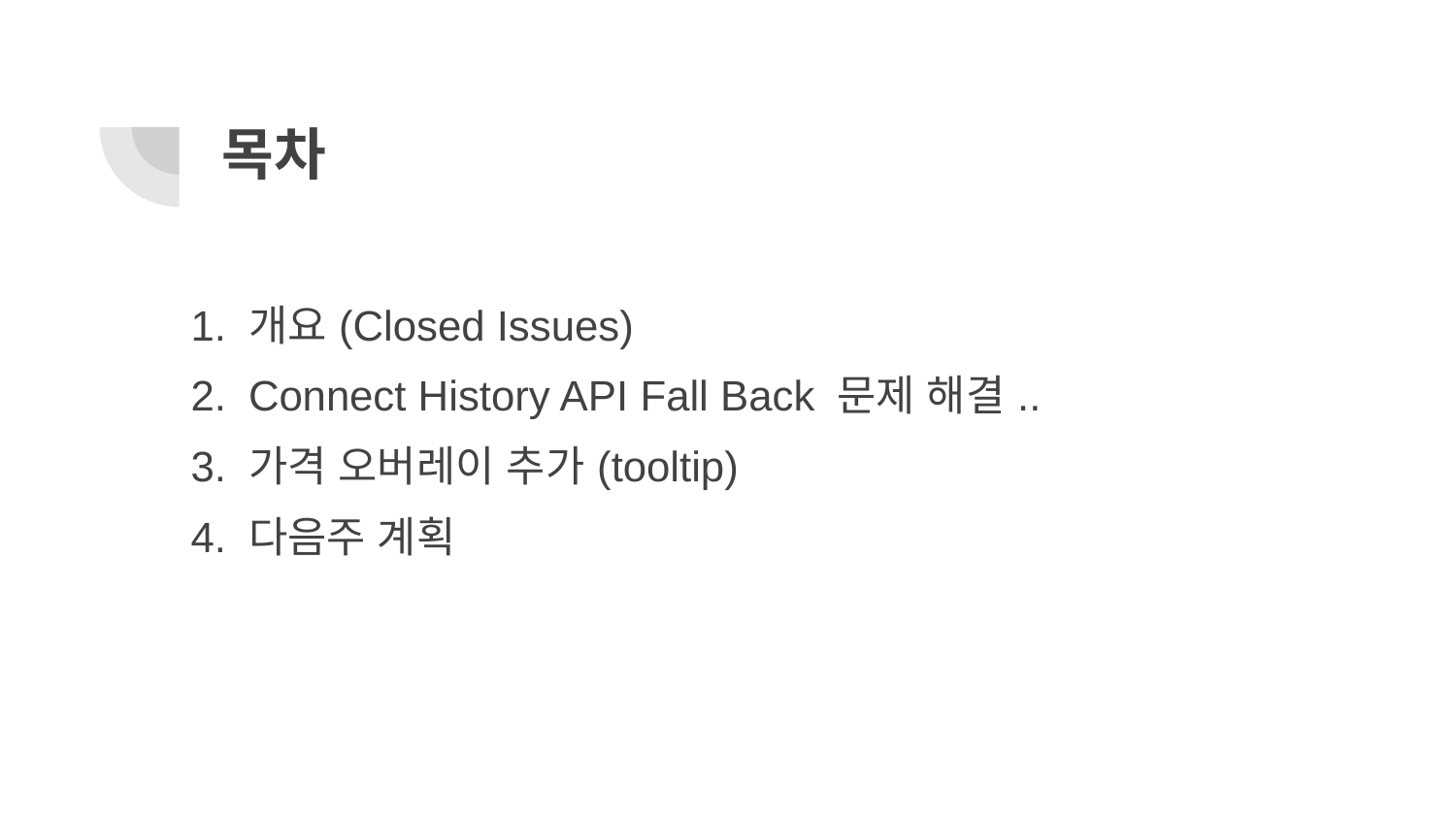

# 목차
개요(Closed Issues)
Connect History API Fall Back 문제 해결..
가격 오버레이 추가(tooltip)
다음주 계획